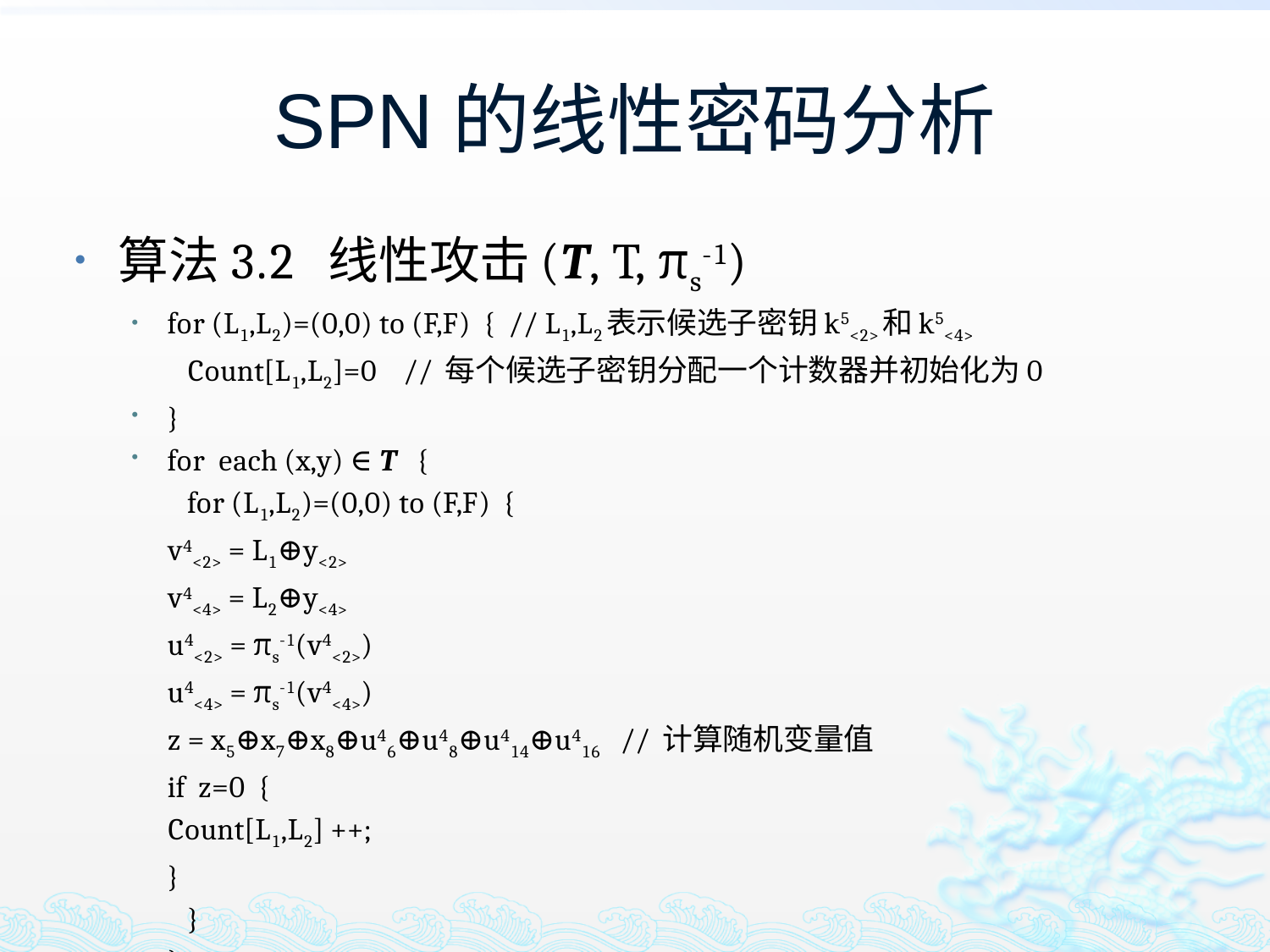

# SPN的线性密码分析
算法3.2  线性攻击(T, T, πs-1)
for (L1,L2)=(0,0) to (F,F)  {  // L1,L2表示候选子密钥k5<2>和k5<4>
		   Count[L1,L2]=0    // 每个候选子密钥分配一个计数器并初始化为0
}
for  each (x,y) ∈ T   {
		   for (L1,L2)=(0,0) to (F,F)  {
			v4<2> = L1⊕y<2>
			v4<4> = L2⊕y<4>
			u4<2> = πs-1(v4<2>)
			u4<4> = πs-1(v4<4>)
			z = x5⊕x7⊕x8⊕u46⊕u48⊕u414⊕u416   // 计算随机变量值
			if  z=0  {
				Count[L1,L2] ++;
			}
		   }
}